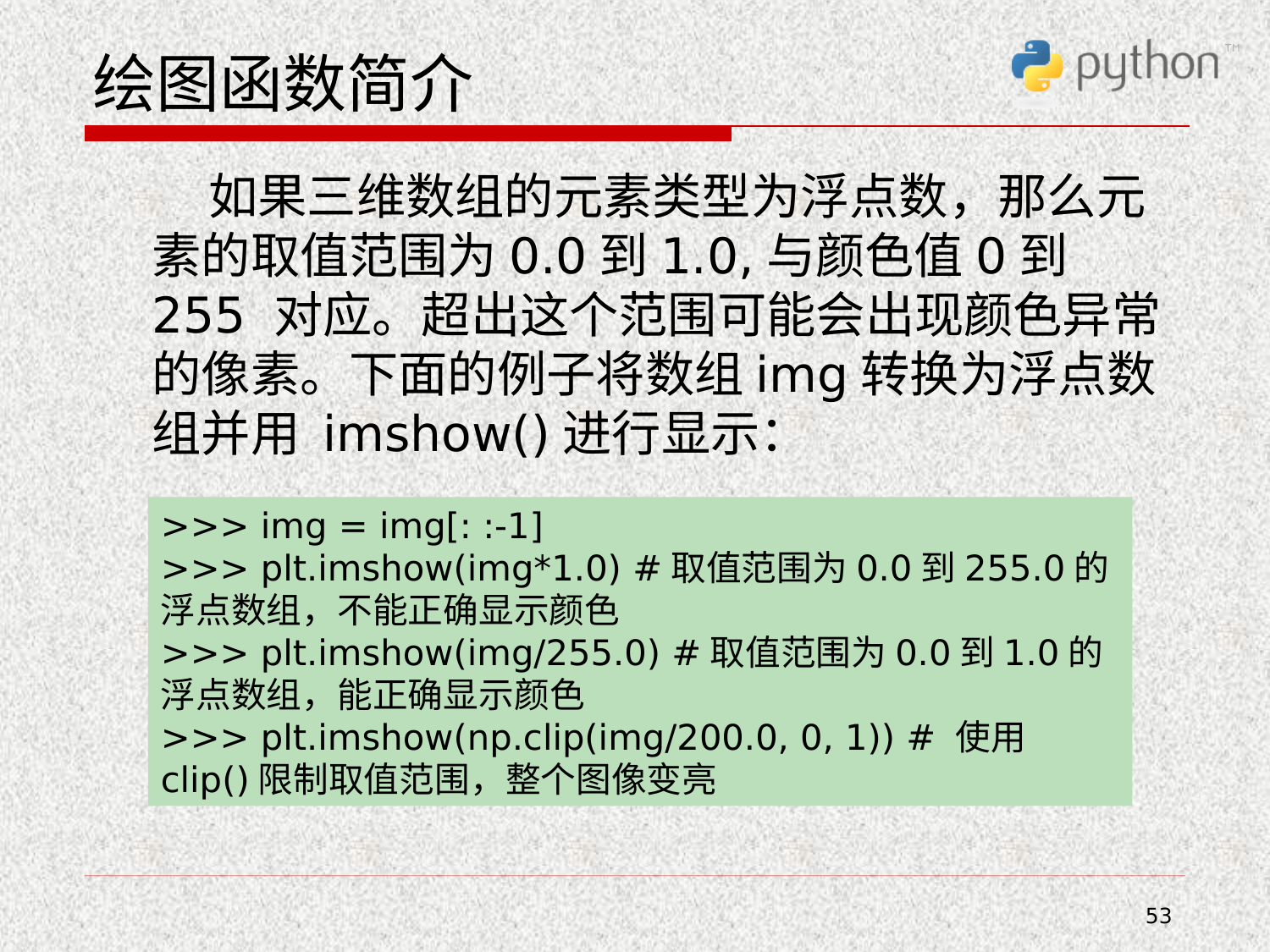

# 绘图函数简介
          如果三维数组的元素类型为浮点数，那么元素的取值范围为0.0到1.0,与颜色值0到255 对应。超出这个范围可能会出现颜色异常的像素。下面的例子将数组img转换为浮点数组并用 imshow()进行显示：
>>> img = img[: :-1]
>>> plt.imshow(img*1.0) #取值范围为0.0到255.0的浮点数组，不能正确显示颜色
>>> plt.imshow(img/255.0) #取值范围为0.0到1.0的浮点数组，能正确显示颜色
>>> plt.imshow(np.clip(img/200.0, 0, 1)) # 使用 clip()限制取值范围，整个图像变亮
53